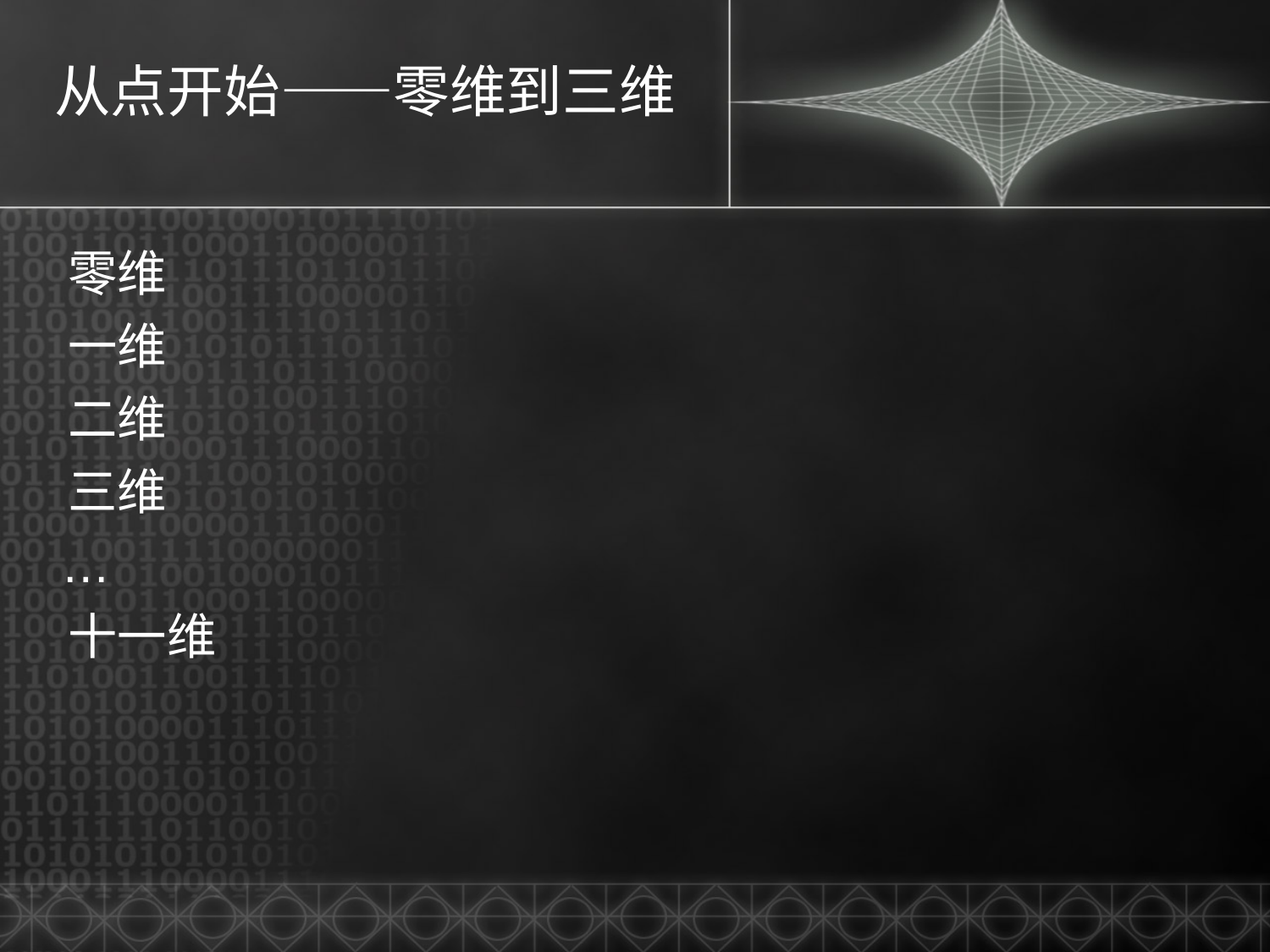

# 从点开始——零维到三维
零维
一维
二维
三维
…
十一维